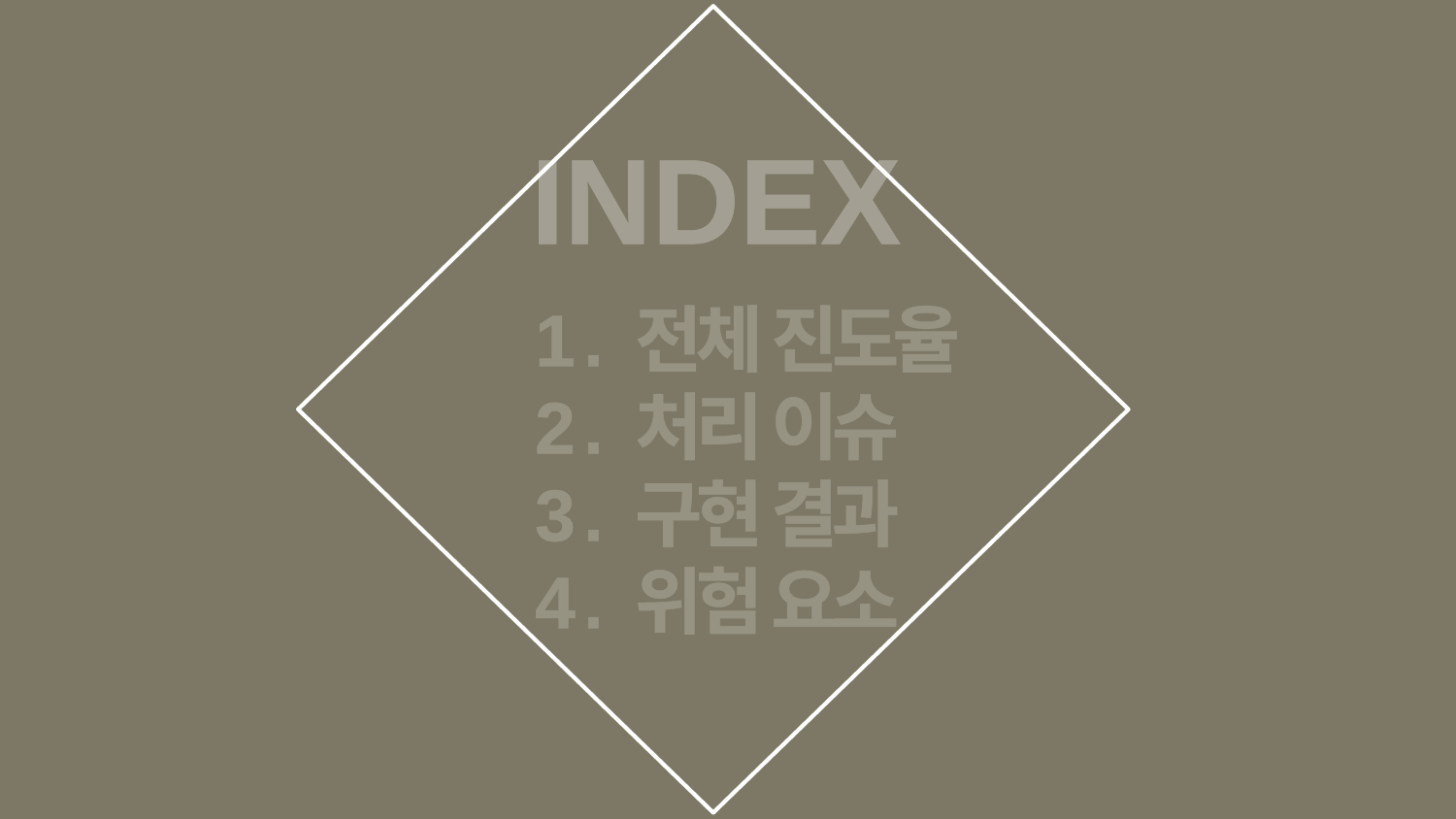

INDEX
1 . 전체 진도율
2 . 처리 이슈
3 . 구현 결과
4 . 위험 요소